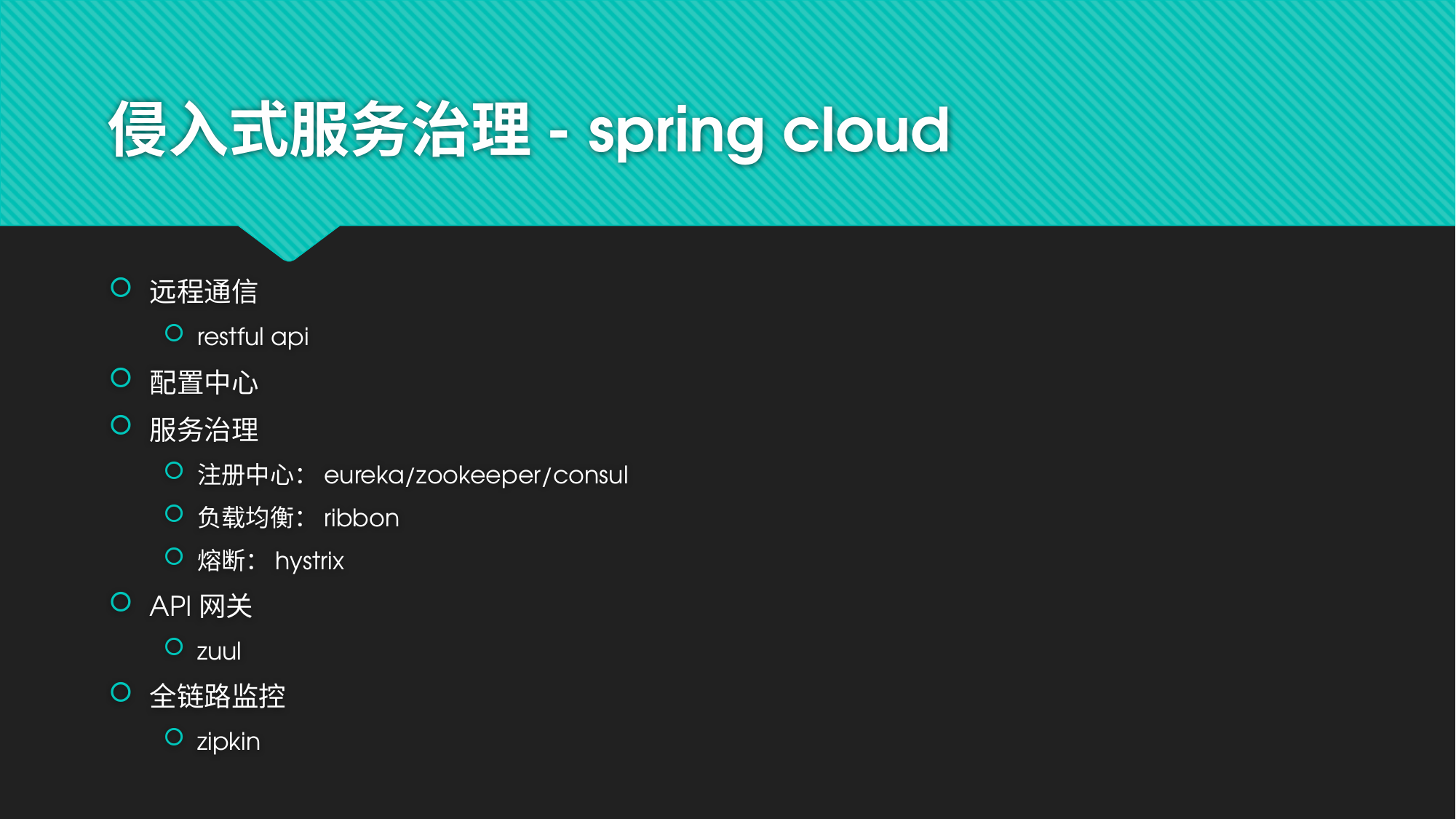

# 侵入式服务治理- spring cloud
远程通信
restful api
配置中心
服务治理
注册中心：eureka/zookeeper/consul
负载均衡：ribbon
熔断：hystrix
API网关
zuul
全链路监控
zipkin